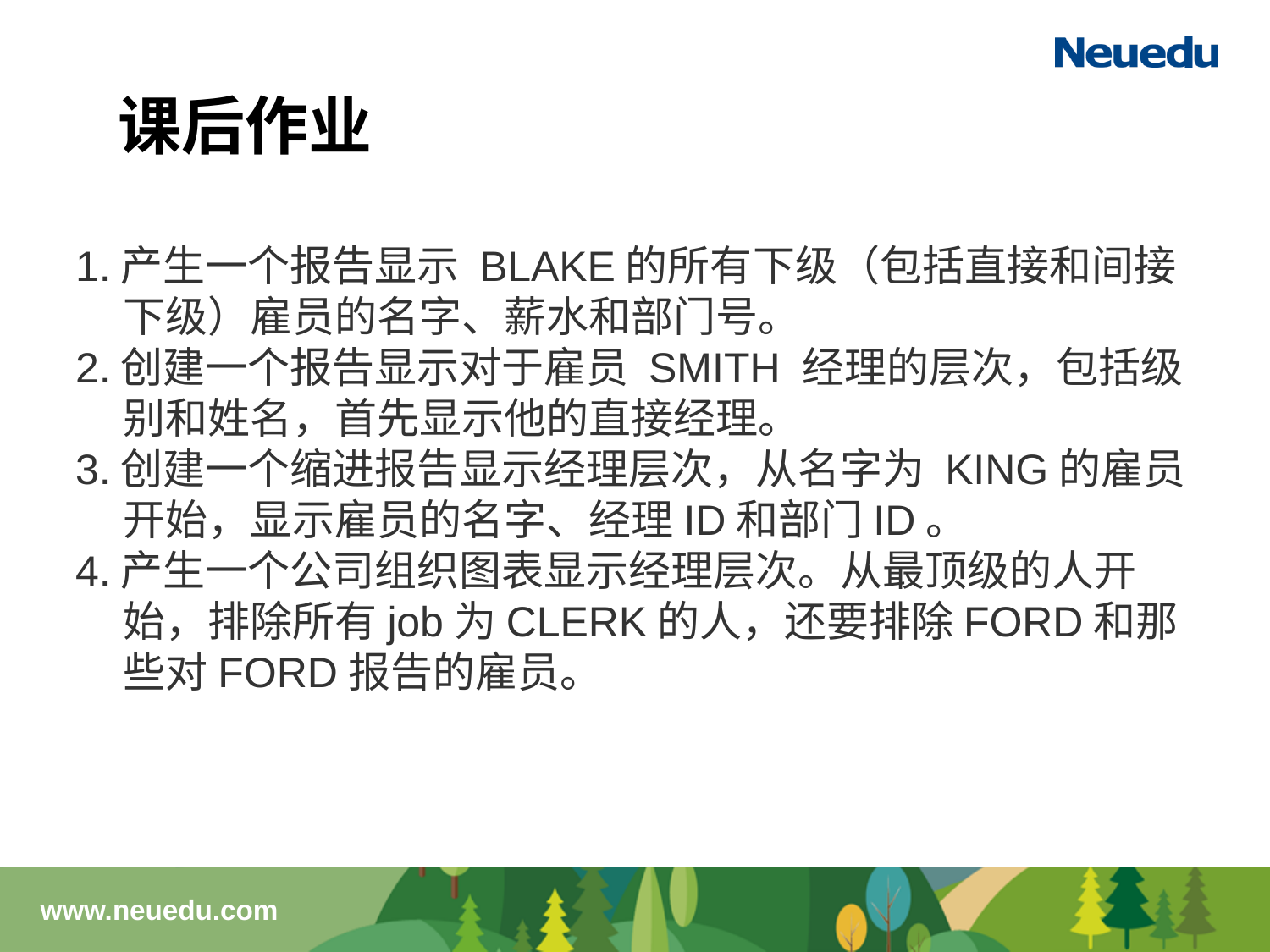

课后作业
1.产生一个报告显示 BLAKE的所有下级（包括直接和间接下级）雇员的名字、薪水和部门号。
2.创建一个报告显示对于雇员 SMITH 经理的层次，包括级别和姓名，首先显示他的直接经理。
3.创建一个缩进报告显示经理层次，从名字为 KING的雇员开始，显示雇员的名字、经理ID和部门ID。
4.产生一个公司组织图表显示经理层次。从最顶级的人开始，排除所有job为CLERK的人，还要排除FORD和那些对FORD报告的雇员。